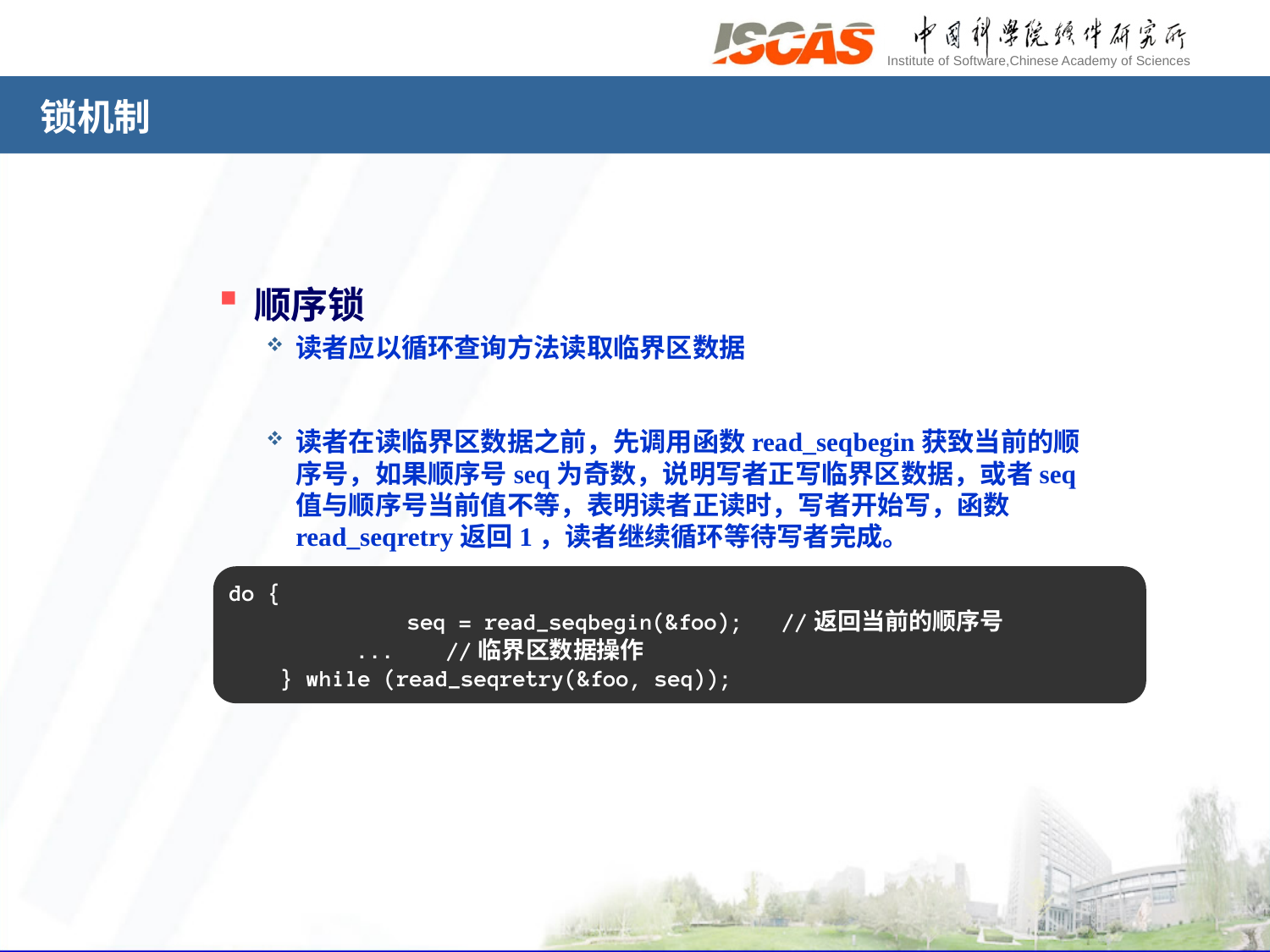

# 锁机制
顺序锁
读者应以循环查询方法读取临界区数据

读者在读临界区数据之前，先调用函数read_seqbegin获致当前的顺序号，如果顺序号seq为奇数，说明写者正写临界区数据，或者seq值与顺序号当前值不等，表明读者正读时，写者开始写，函数read_seqretry返回1，读者继续循环等待写者完成。

do {
	    seq = read_seqbegin(&foo);   //返回当前的顺序号
 	...    //临界区数据操作
    } while (read_seqretry(&foo, seq));